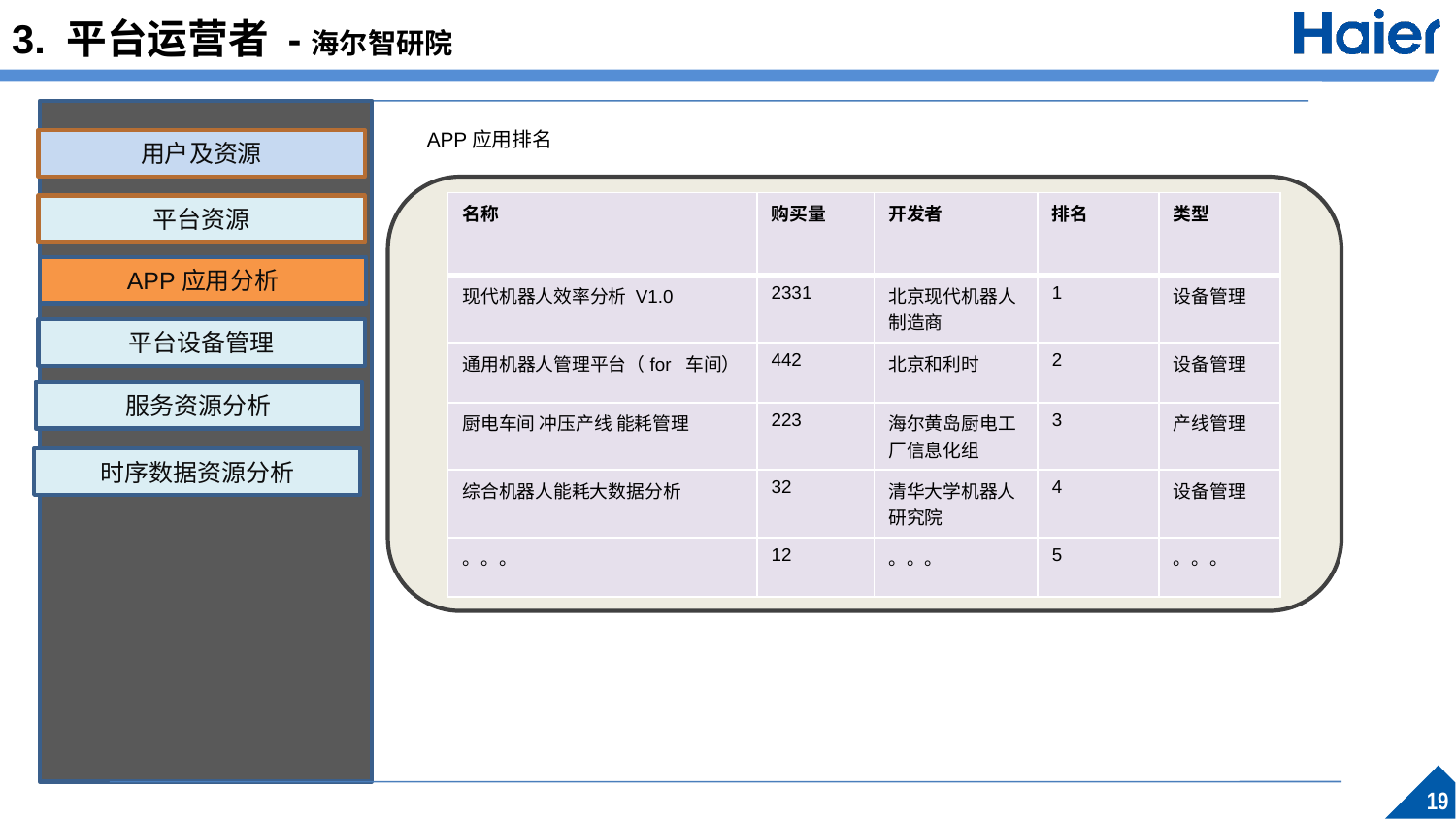

3. 平台运营者 -海尔智研院

APP应用排名
用户及资源

| 名称 | 购买量 | 开发者 | 排名 | 类型 |
| --- | --- | --- | --- | --- |
| 现代机器人效率分析 V1.0 | 2331 | 北京现代机器人制造商 | 1 | 设备管理 |
| 通用机器人管理平台（for 车间） | 442 | 北京和利时 | 2 | 设备管理 |
| 厨电车间 冲压产线 能耗管理 | 223 | 海尔黄岛厨电工厂信息化组 | 3 | 产线管理 |
| 综合机器人能耗大数据分析 | 32 | 清华大学机器人研究院 | 4 | 设备管理 |
| 。。。 | 12 | 。。。 | 5 | 。。。 |
平台资源
APP应用分析
平台设备管理
服务资源分析
时序数据资源分析